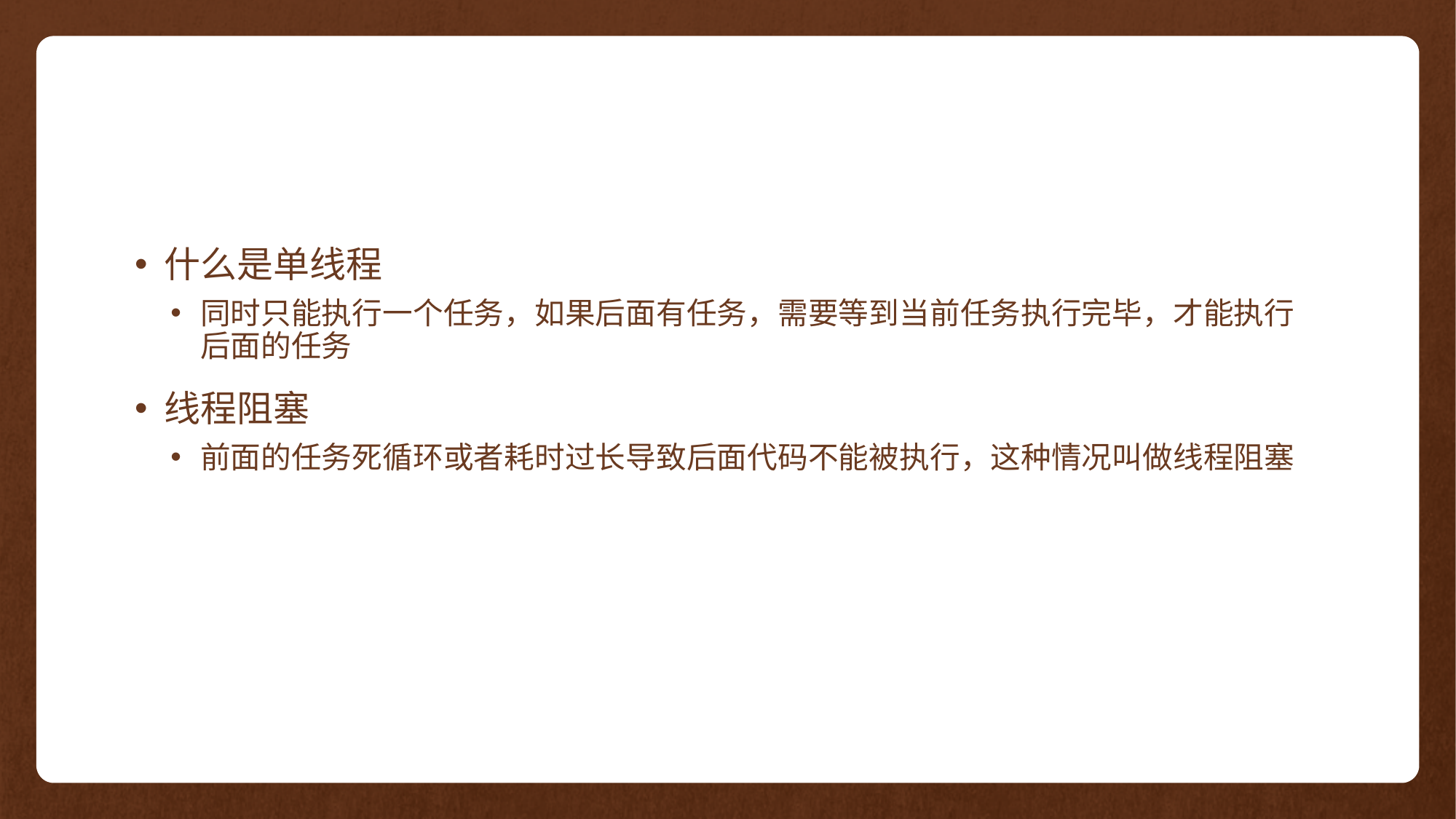

什么是单线程
同时只能执行一个任务，如果后面有任务，需要等到当前任务执行完毕，才能执行后面的任务
线程阻塞
前面的任务死循环或者耗时过长导致后面代码不能被执行，这种情况叫做线程阻塞